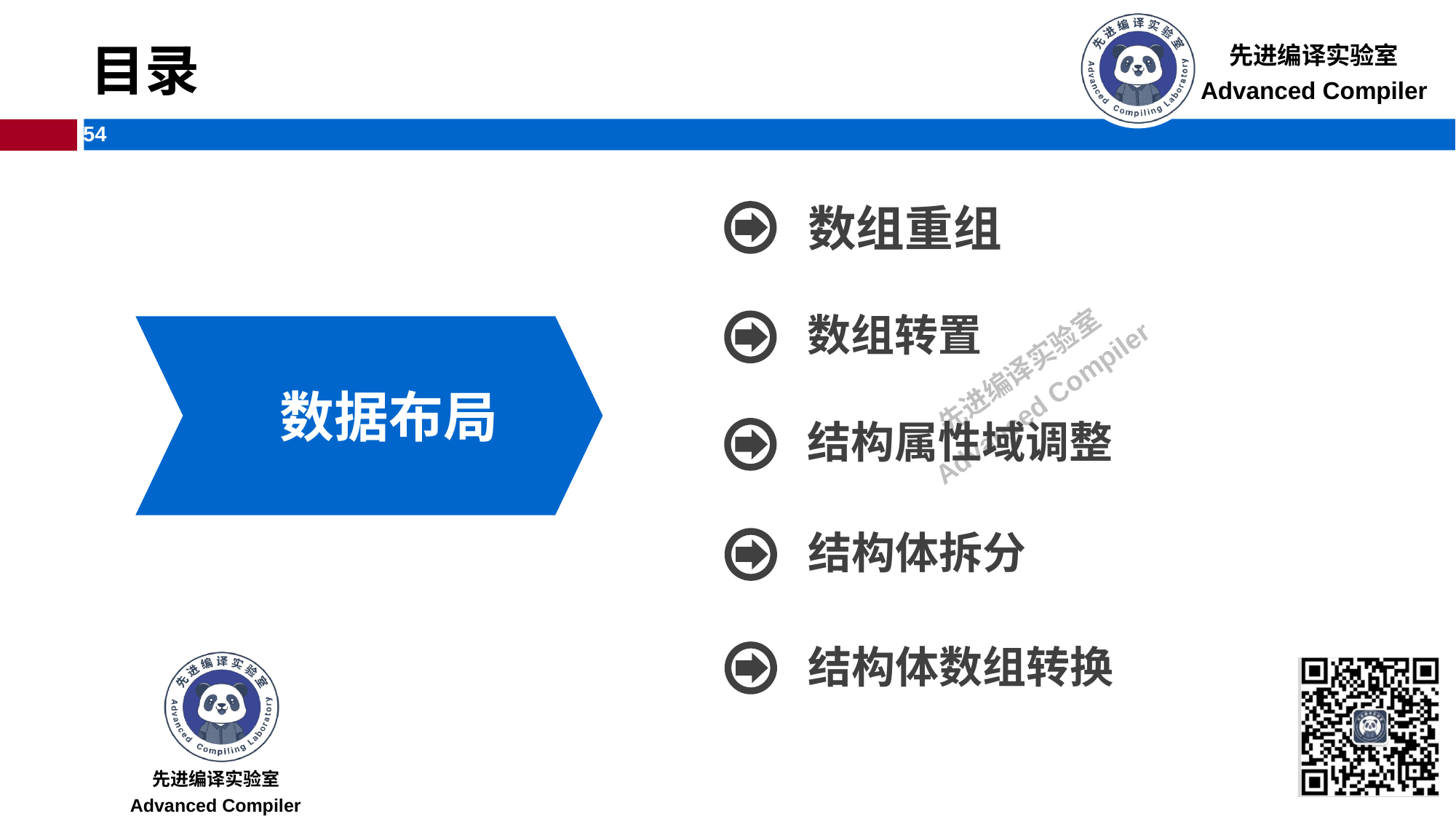

# 目录
数组重组

数组转置

 数据布局
结构属性域调整

结构体拆分

结构体数组转换